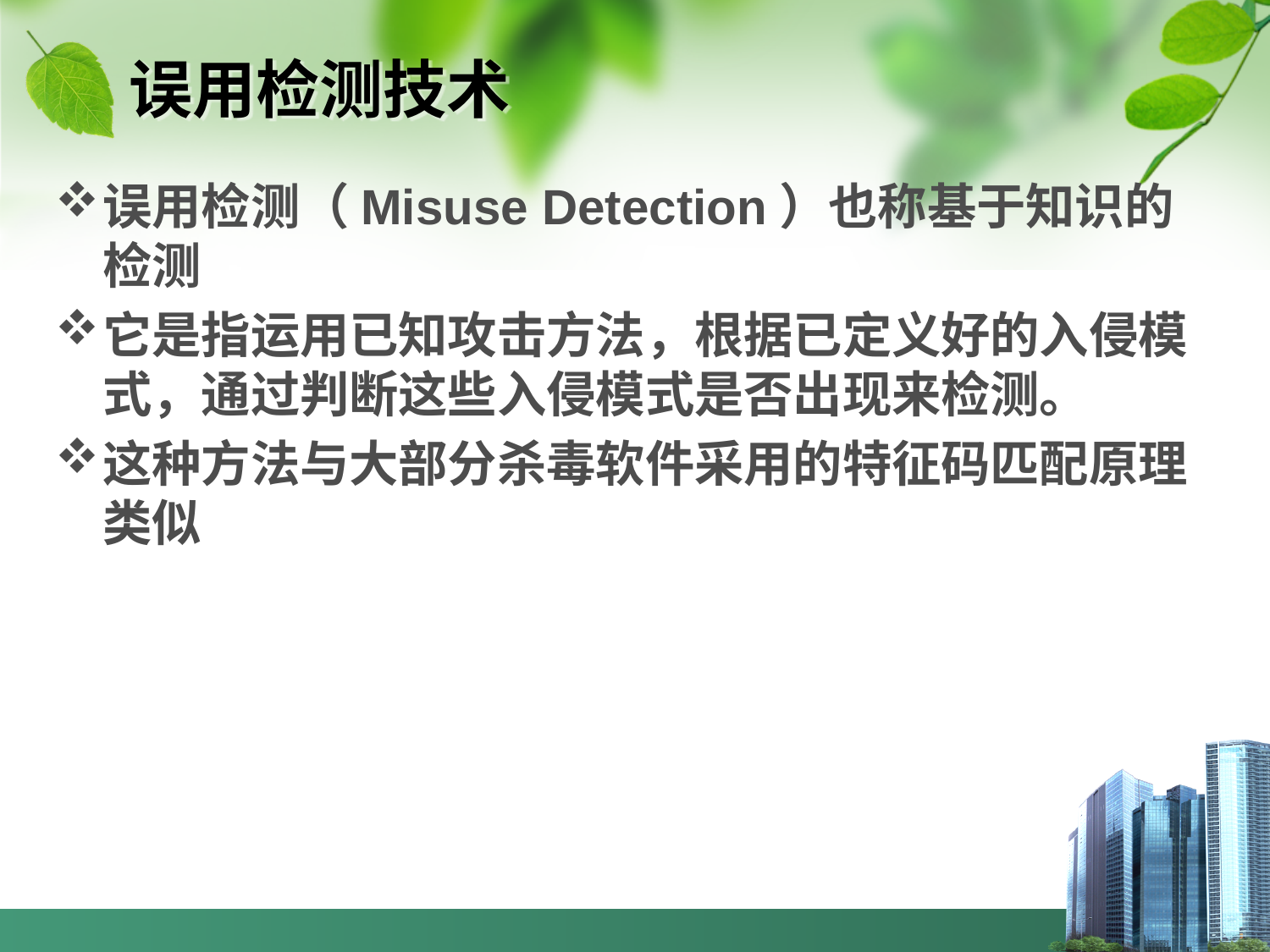

# 误用检测技术
误用检测（Misuse Detection）也称基于知识的检测
它是指运用已知攻击方法，根据已定义好的入侵模式，通过判断这些入侵模式是否出现来检测。
这种方法与大部分杀毒软件采用的特征码匹配原理类似